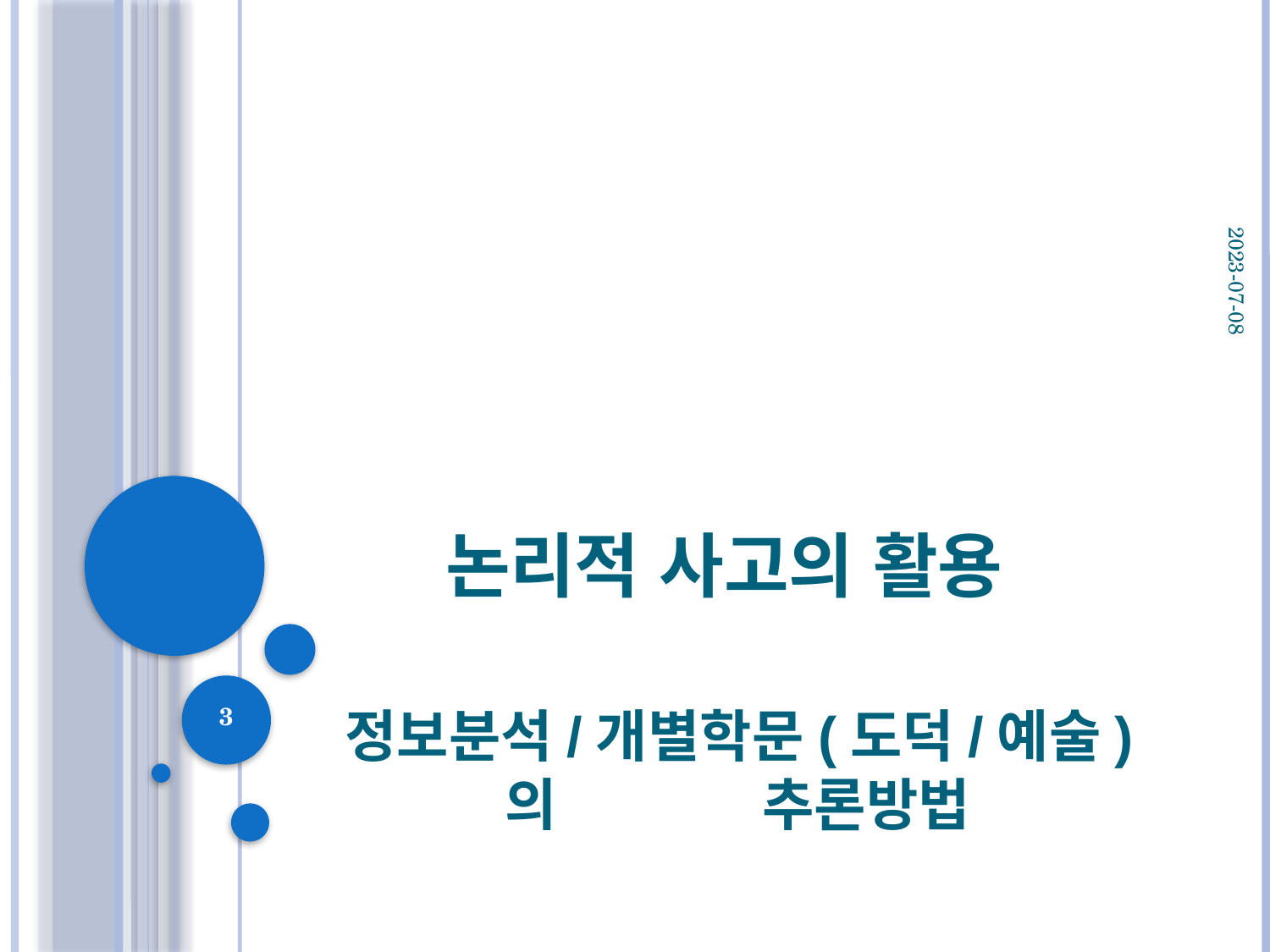

2023-07-08
# 논리적 사고의 활용
3
정보분석/개별학문(도덕/예술)의             추론방법